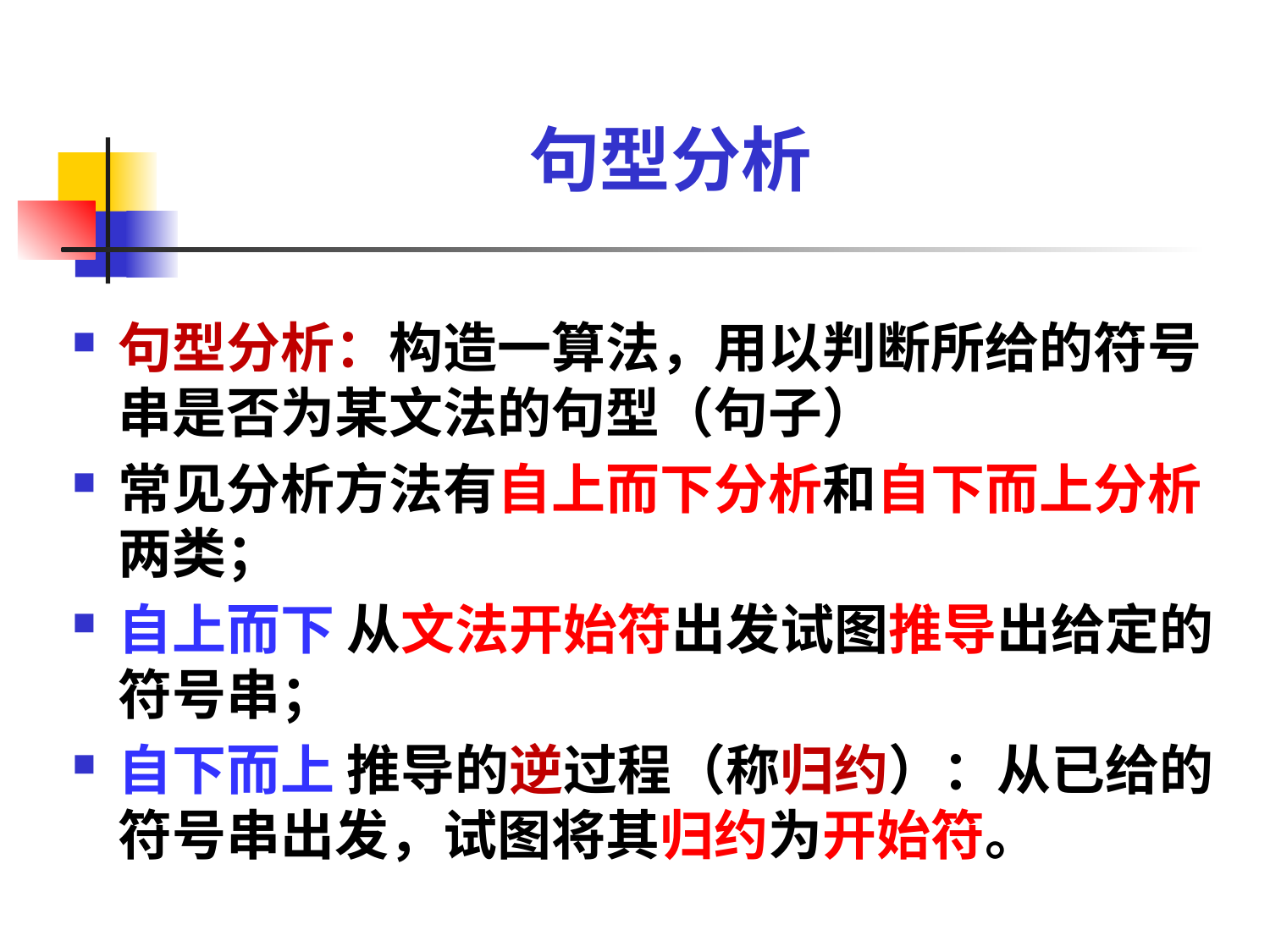

句型分析
句型分析：构造一算法，用以判断所给的符号串是否为某文法的句型（句子）
常见分析方法有自上而下分析和自下而上分析两类；
自上而下 从文法开始符出发试图推导出给定的符号串；
自下而上 推导的逆过程（称归约）：从已给的符号串出发，试图将其归约为开始符。